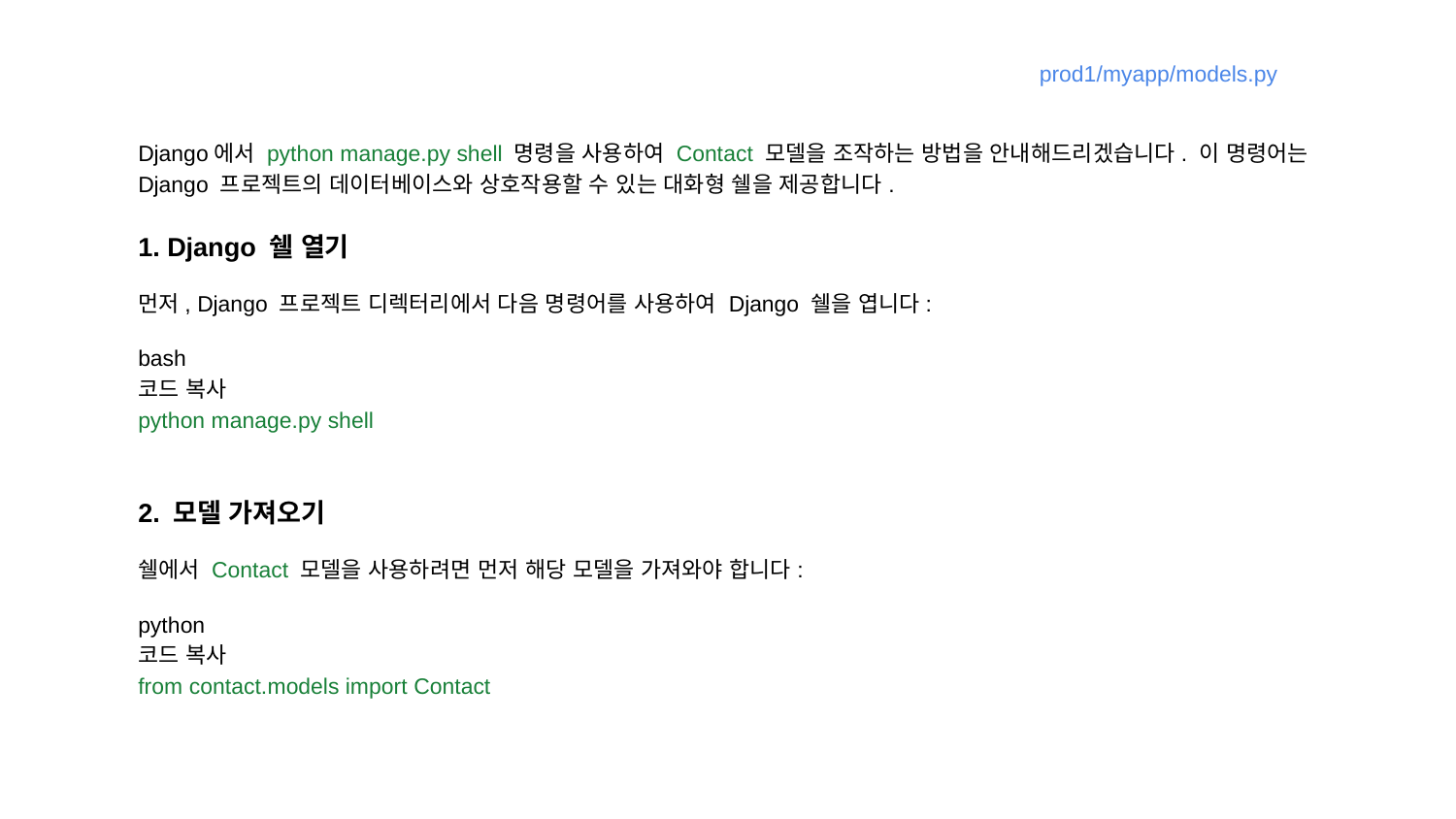

prod1/myapp/models.py

Django에서 python manage.py shell 명령을 사용하여 Contact 모델을 조작하는 방법을 안내해드리겠습니다. 이 명령어는 Django 프로젝트의 데이터베이스와 상호작용할 수 있는 대화형 쉘을 제공합니다.
1. Django 쉘 열기
먼저, Django 프로젝트 디렉터리에서 다음 명령어를 사용하여 Django 쉘을 엽니다:
bash
코드 복사
python manage.py shell

2. 모델 가져오기
쉘에서 Contact 모델을 사용하려면 먼저 해당 모델을 가져와야 합니다:
python
코드 복사
from contact.models import Contact